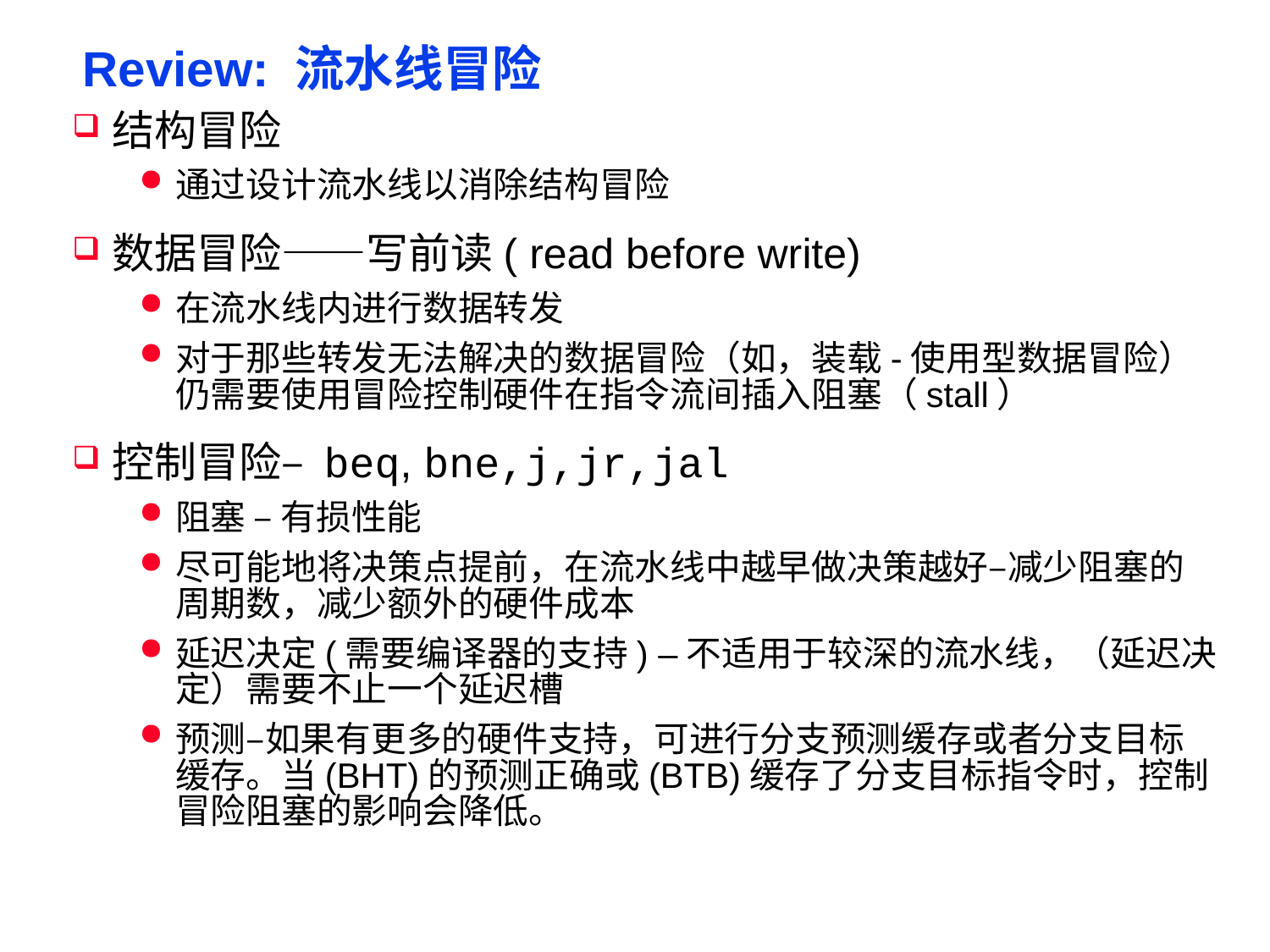

# Review: 流水线冒险
结构冒险
通过设计流水线以消除结构冒险
数据冒险——写前读( read before write)
在流水线内进行数据转发
对于那些转发无法解决的数据冒险（如，装载-使用型数据冒险） 仍需要使用冒险控制硬件在指令流间插入阻塞（stall）
控制冒险– beq, bne,j,jr,jal
阻塞 – 有损性能
尽可能地将决策点提前，在流水线中越早做决策越好–减少阻塞的周期数，减少额外的硬件成本
延迟决定(需要编译器的支持) –不适用于较深的流水线，（延迟决定）需要不止一个延迟槽
预测–如果有更多的硬件支持，可进行分支预测缓存或者分支目标缓存。当(BHT)的预测正确或(BTB)缓存了分支目标指令时，控制冒险阻塞的影响会降低。